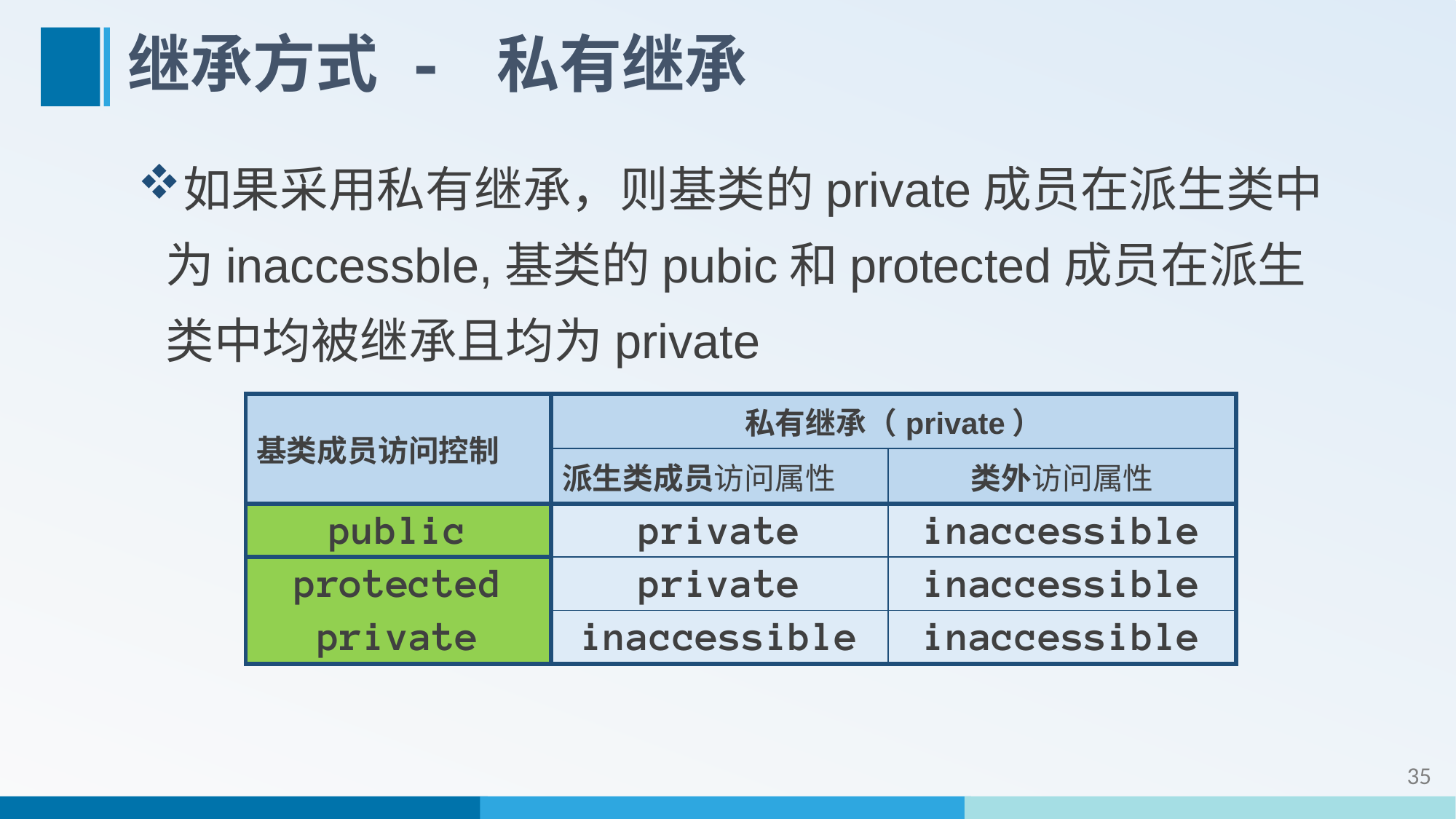

# 继承方式 - 私有继承
如果采用私有继承，则基类的private成员在派生类中为inaccessble,基类的pubic和protected成员在派生类中均被继承且均为private
| 基类成员访问控制 | 私有继承（private） |  |
| --- | --- | --- |
|  | 派生类成员访问属性 | 类外访问属性 |
| public | private | inaccessible |
| protected | private | inaccessible |
| private | inaccessible | inaccessible |